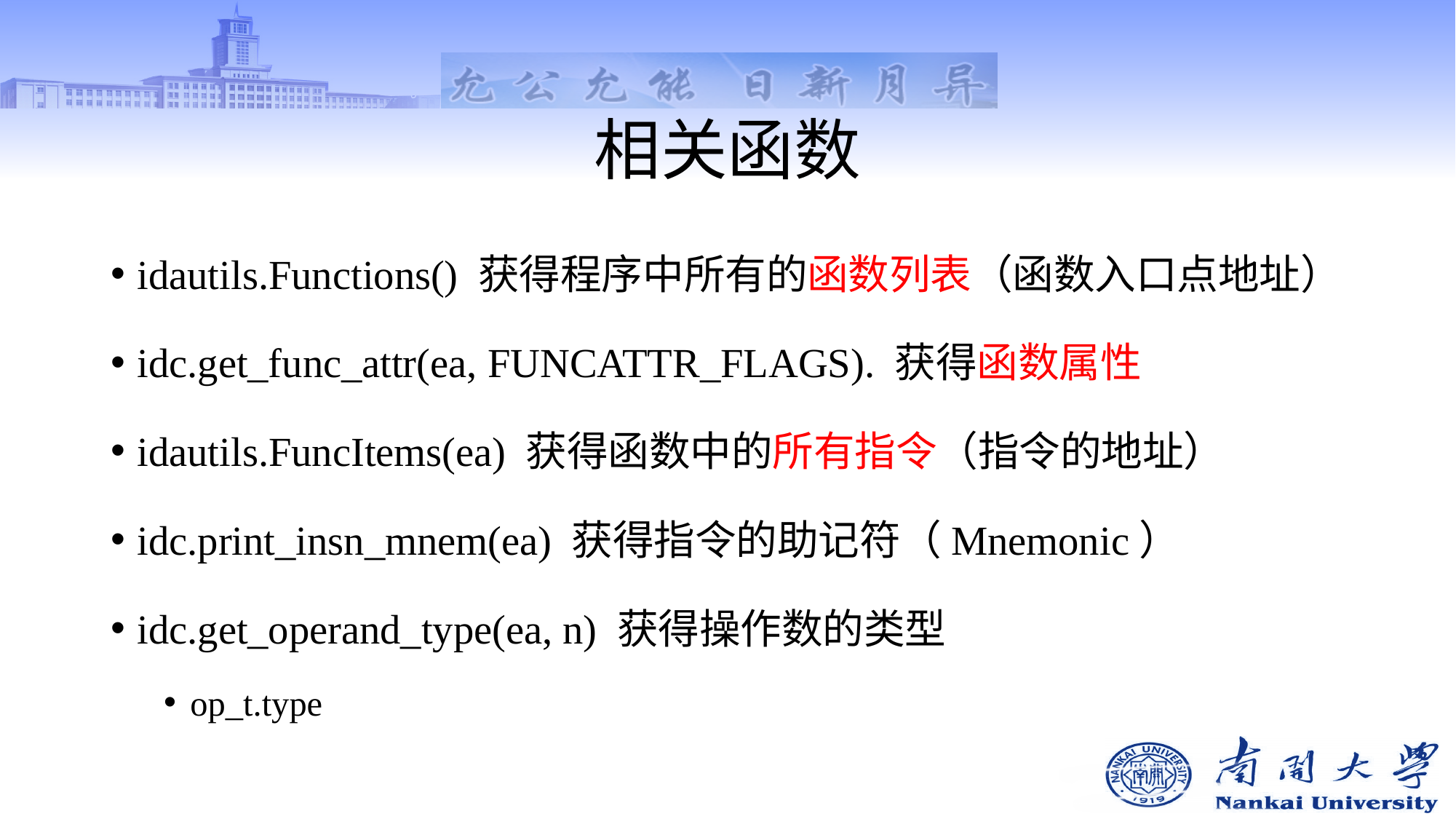

# 相关函数
idautils.Functions() 获得程序中所有的函数列表（函数入口点地址）
idc.get_func_attr(ea, FUNCATTR_FLAGS). 获得函数属性
idautils.FuncItems(ea) 获得函数中的所有指令（指令的地址）
idc.print_insn_mnem(ea) 获得指令的助记符（Mnemonic）
idc.get_operand_type(ea, n) 获得操作数的类型
op_t.type